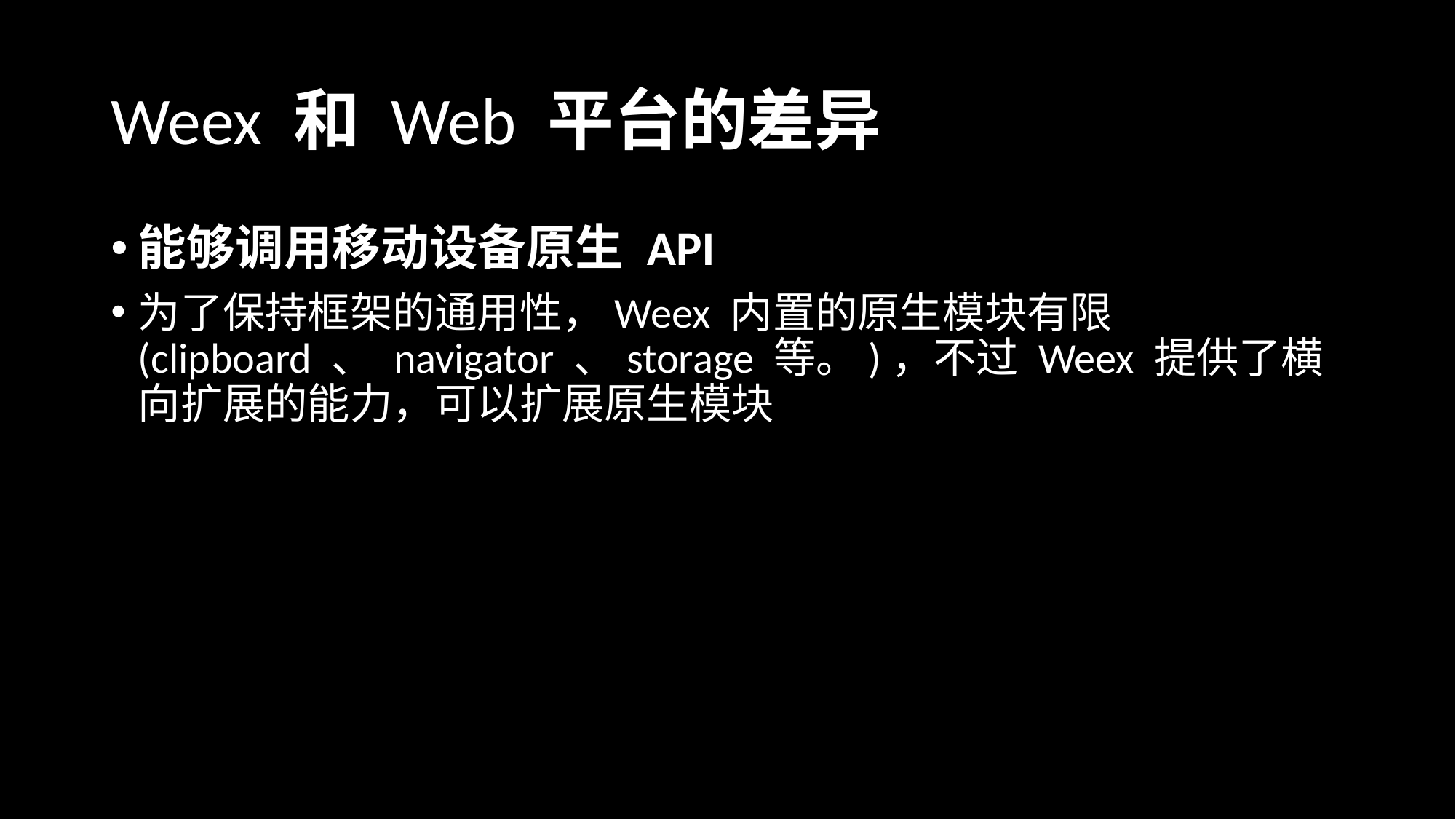

# Weex 和 Web 平台的差异
能够调用移动设备原生 API
为了保持框架的通用性，Weex 内置的原生模块有限(clipboard 、 navigator 、storage 等。)，不过 Weex 提供了横向扩展的能力，可以扩展原生模块